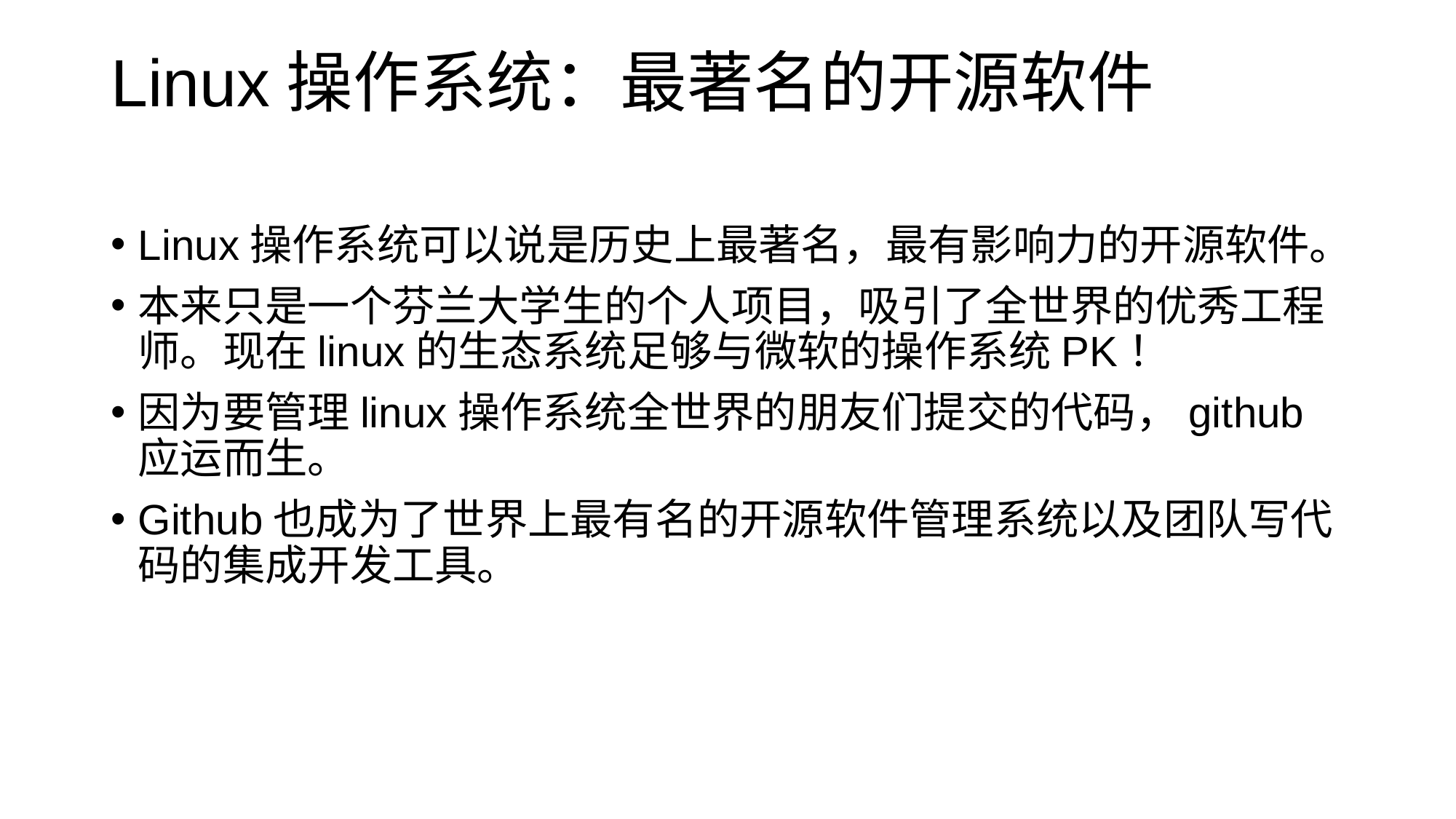

# Linux操作系统：最著名的开源软件
Linux操作系统可以说是历史上最著名，最有影响力的开源软件。
本来只是一个芬兰大学生的个人项目，吸引了全世界的优秀工程师。现在linux的生态系统足够与微软的操作系统PK！
因为要管理linux操作系统全世界的朋友们提交的代码，github应运而生。
Github也成为了世界上最有名的开源软件管理系统以及团队写代码的集成开发工具。